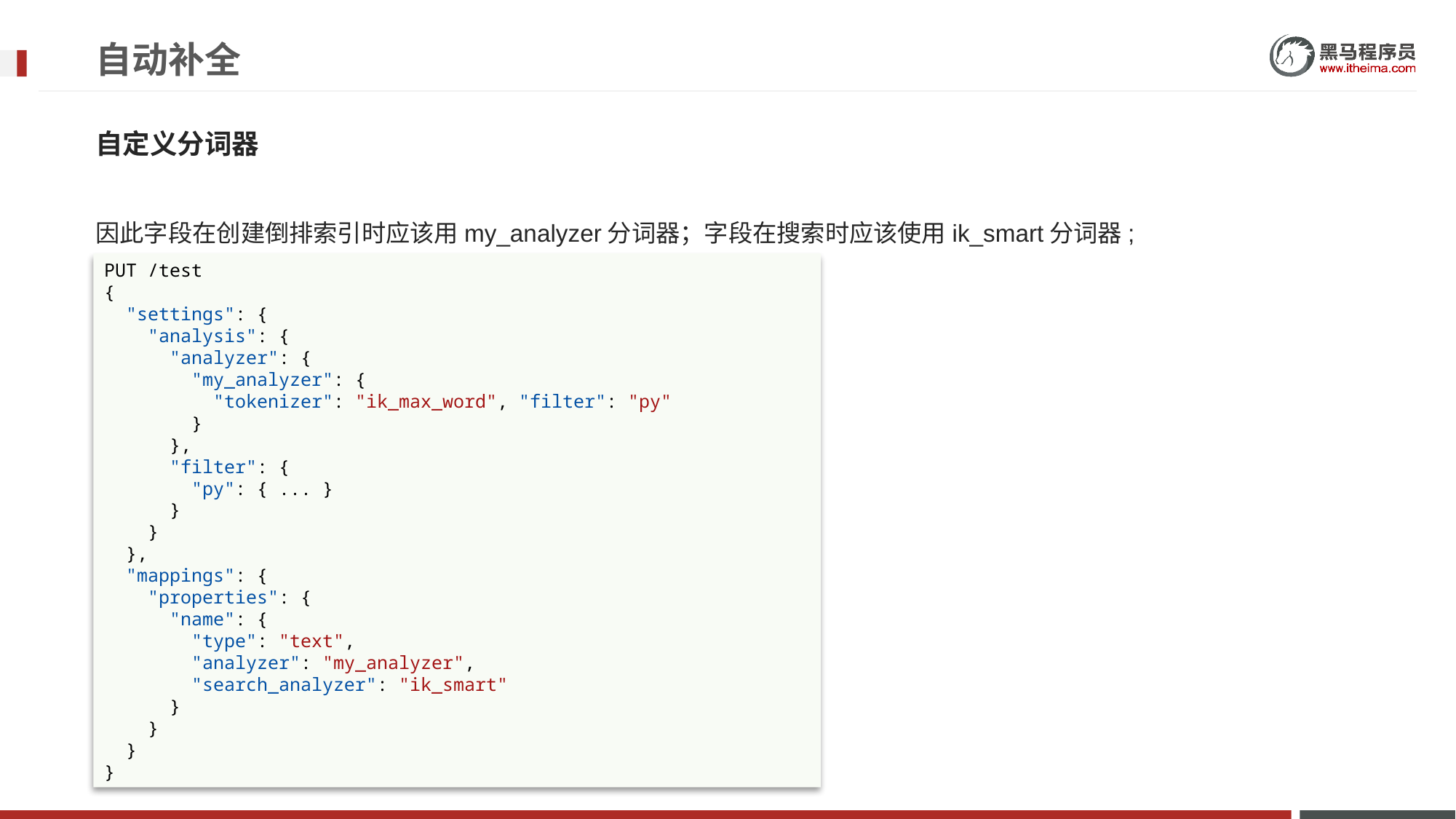

# 自动补全
自定义分词器
因此字段在创建倒排索引时应该用my_analyzer分词器；字段在搜索时应该使用ik_smart分词器;
PUT /test
{
  "settings": {
    "analysis": {
      "analyzer": {
        "my_analyzer": {
          "tokenizer": "ik_max_word", "filter": "py"
        }
      },
      "filter": {
        "py": { ... }
      }
    }
  },
  "mappings": {
    "properties": {
      "name": {
        "type": "text",
        "analyzer": "my_analyzer",
        "search_analyzer": "ik_smart"
      }
    }
  }
}